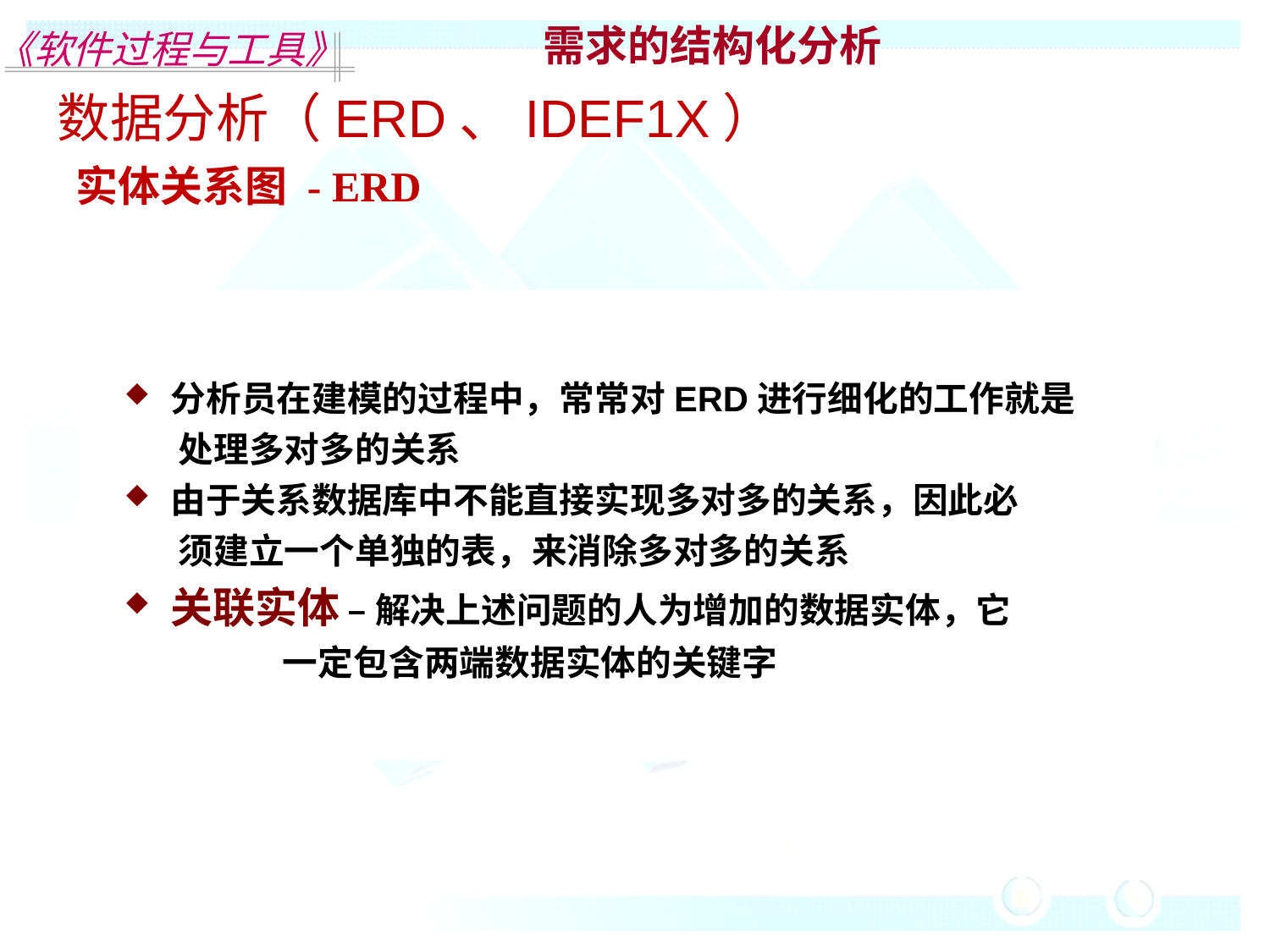

需求的结构化分析
数据分析（ERD、IDEF1X）
实体关系图 - ERD
 分析员在建模的过程中，常常对ERD进行细化的工作就是
   处理多对多的关系
 由于关系数据库中不能直接实现多对多的关系，因此必
   须建立一个单独的表，来消除多对多的关系
 关联实体 – 解决上述问题的人为增加的数据实体，它
                一定包含两端数据实体的关键字